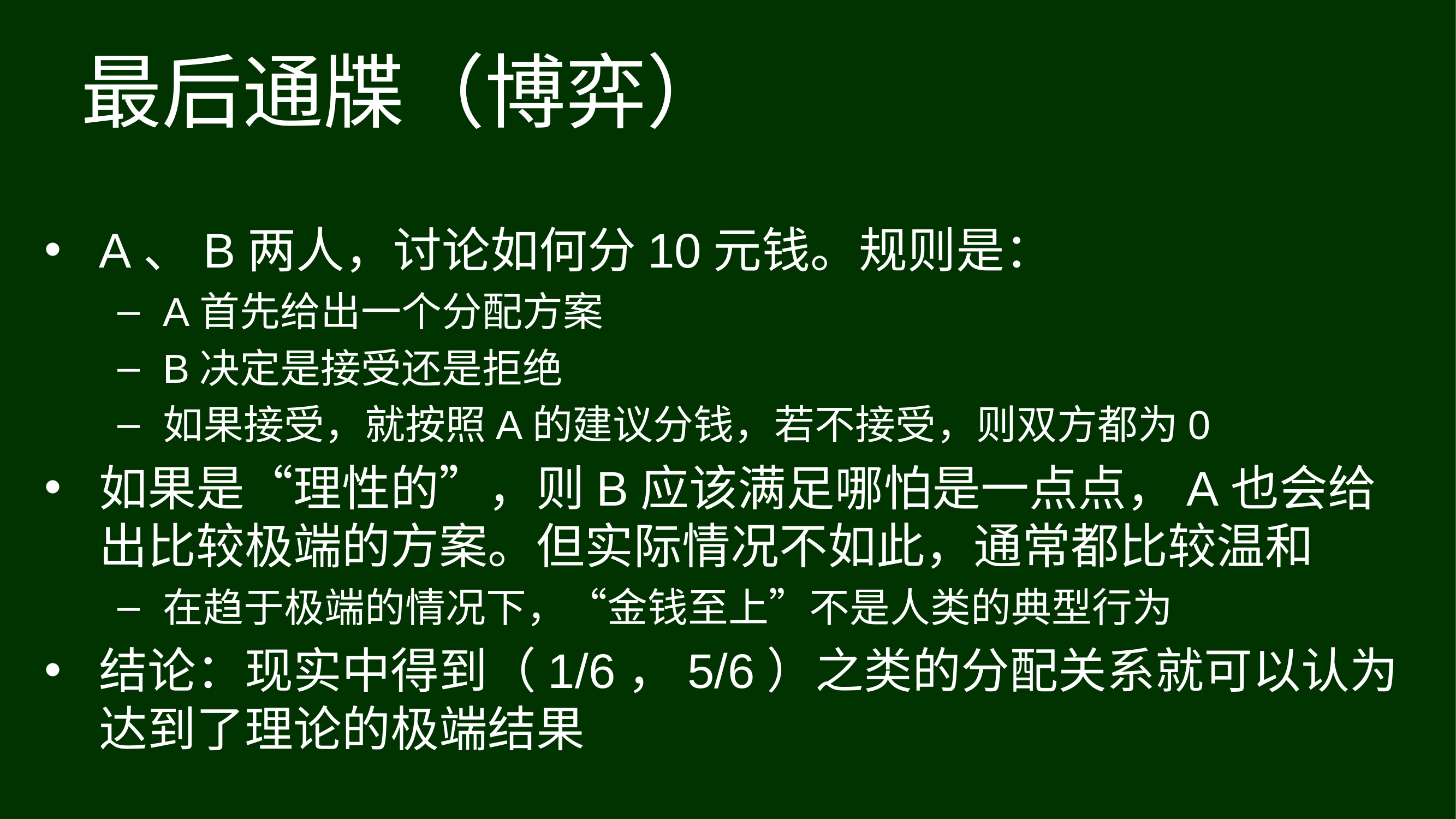

# 最后通牒（博弈）
A、B两人，讨论如何分10元钱。规则是：
A首先给出一个分配方案
B决定是接受还是拒绝
如果接受，就按照A的建议分钱，若不接受，则双方都为0
如果是“理性的”，则B应该满足哪怕是一点点，A也会给出比较极端的方案。但实际情况不如此，通常都比较温和
在趋于极端的情况下，“金钱至上”不是人类的典型行为
结论：现实中得到（1/6，5/6）之类的分配关系就可以认为达到了理论的极端结果